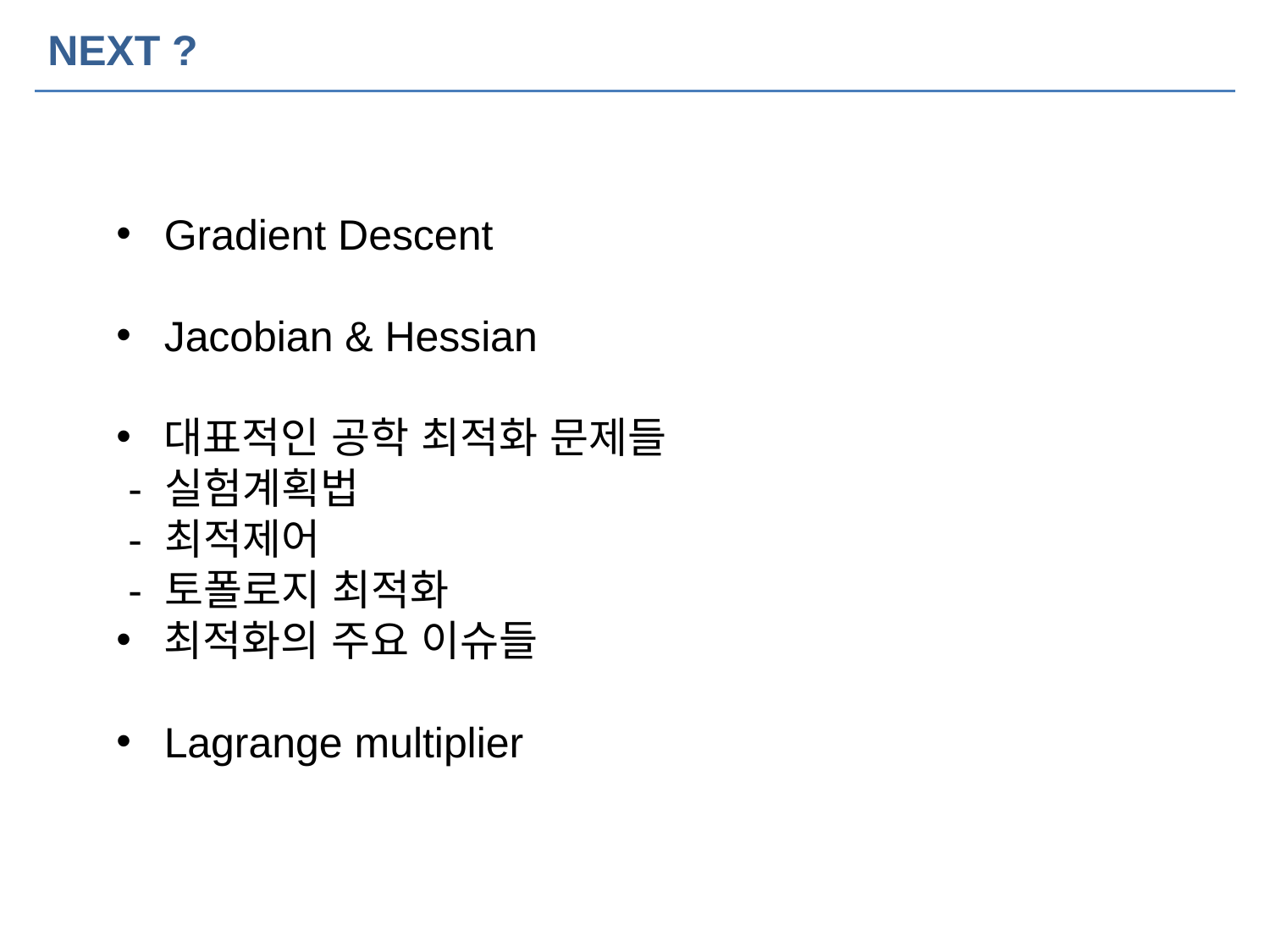

# NEXT ?
Gradient Descent

Jacobian & Hessian

대표적인 공학 최적화 문제들
 - 실험계획법
 - 최적제어
 - 토폴로지 최적화
최적화의 주요 이슈들

Lagrange multiplier